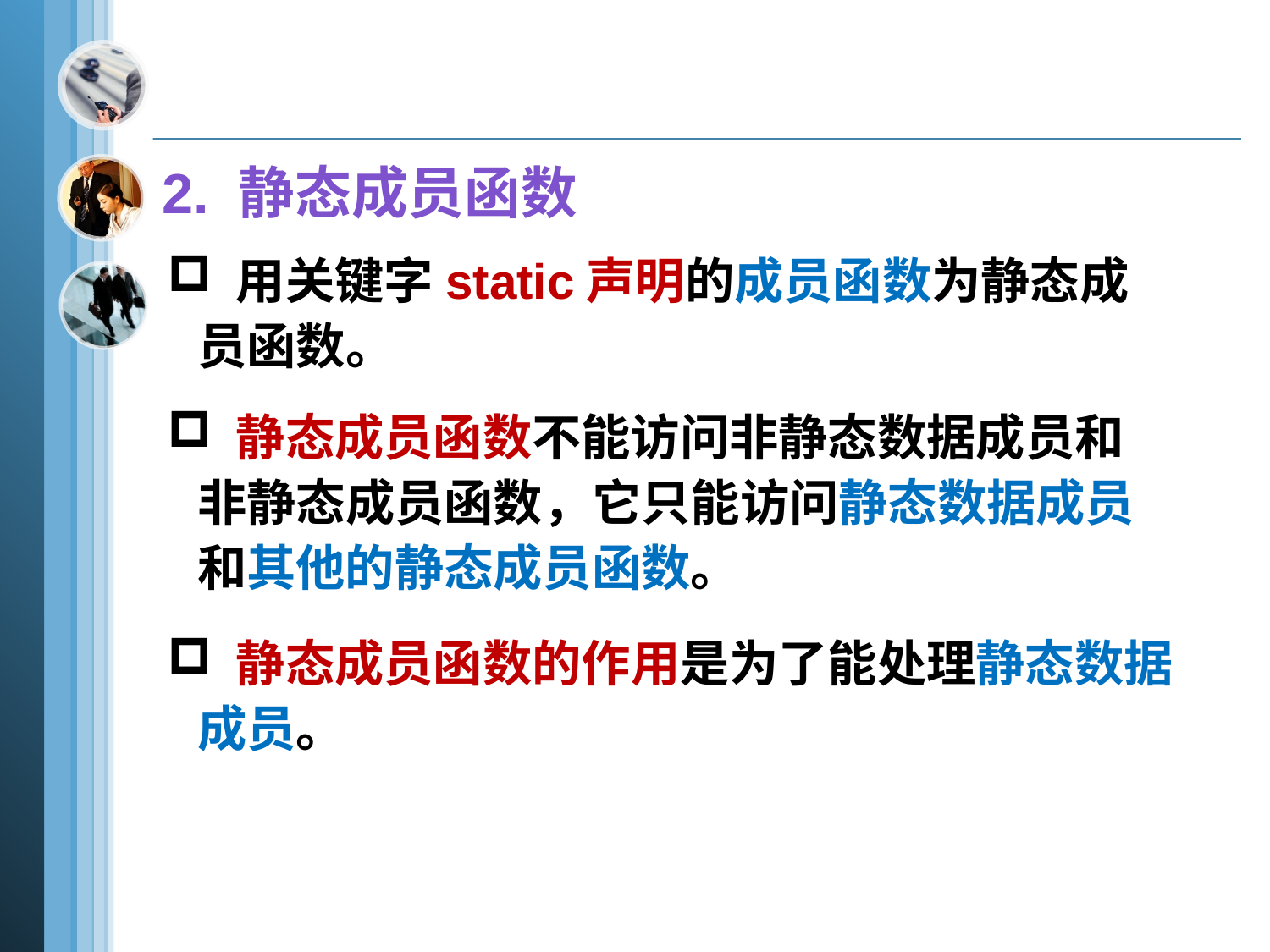

2. 静态成员函数

 用关键字static声明的成员函数为静态成员函数。
 静态成员函数不能访问非静态数据成员和非静态成员函数，它只能访问静态数据成员和其他的静态成员函数。
 静态成员函数的作用是为了能处理静态数据成员。